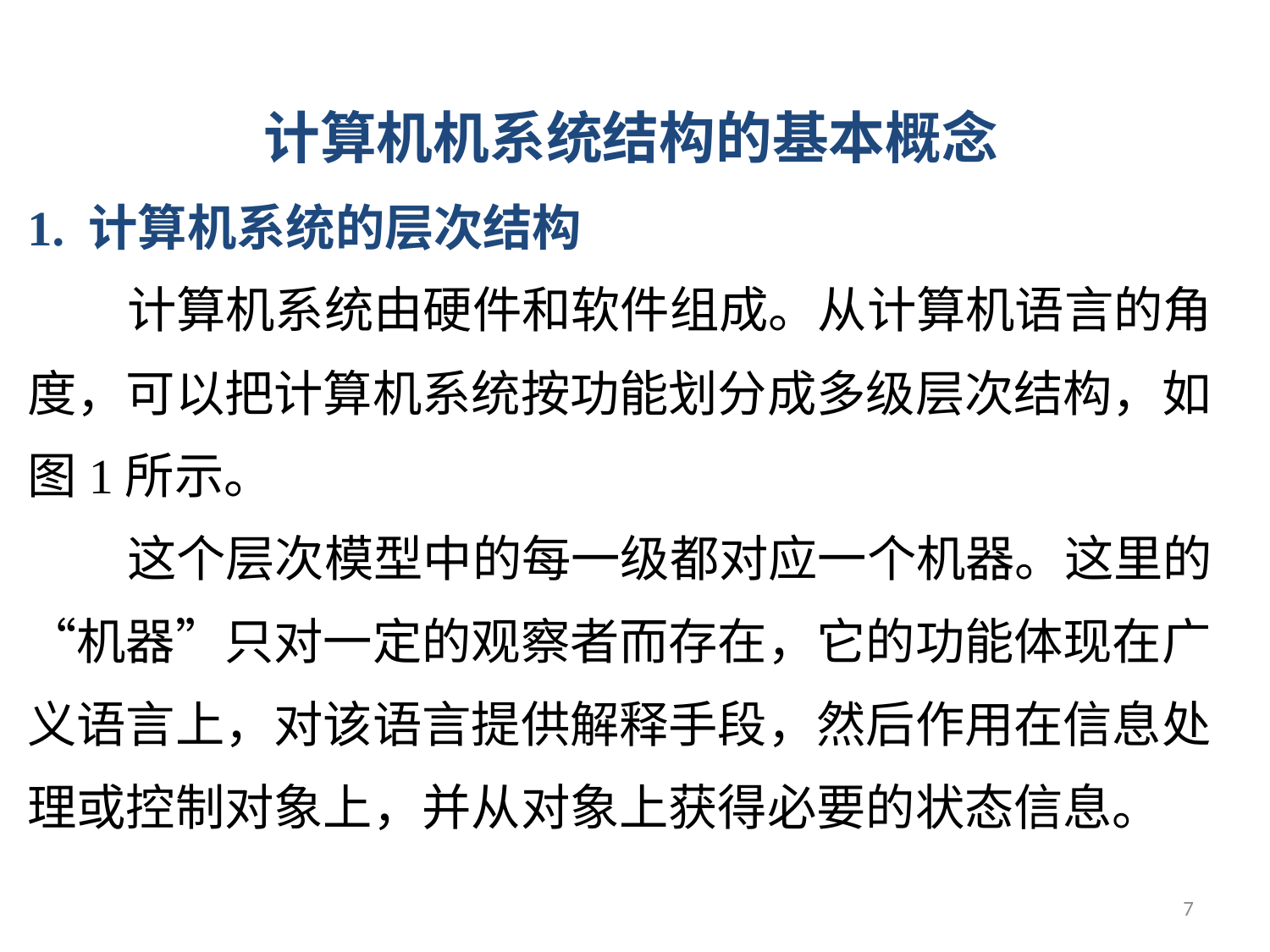

计算机机系统结构的基本概念
1. 计算机系统的层次结构
        计算机系统由硬件和软件组成。从计算机语言的角度，可以把计算机系统按功能划分成多级层次结构，如图1所示。
        这个层次模型中的每一级都对应一个机器。这里的“机器”只对一定的观察者而存在，它的功能体现在广义语言上，对该语言提供解释手段，然后作用在信息处理或控制对象上，并从对象上获得必要的状态信息。
7